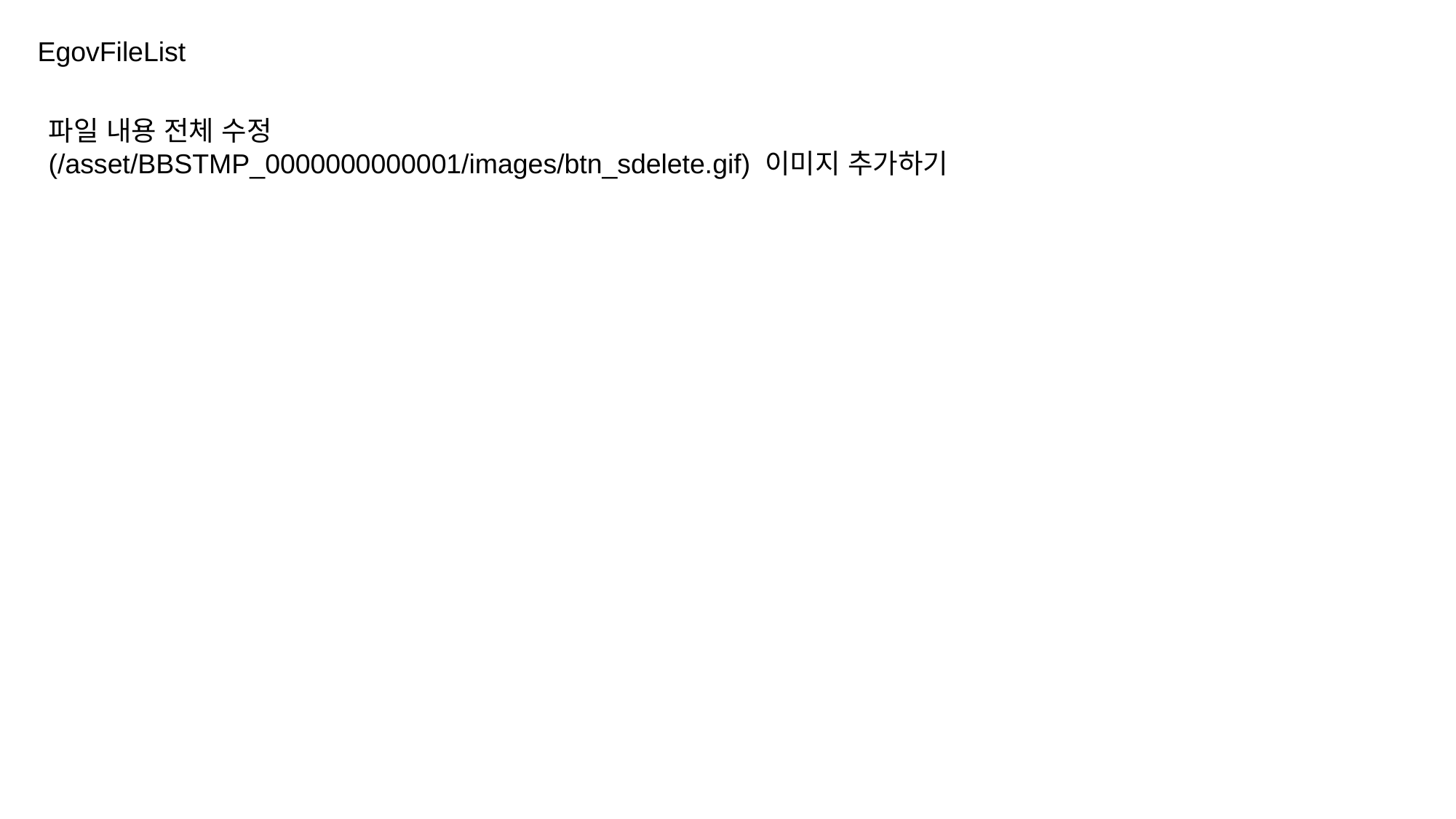

EgovFileList
파일 내용 전체 수정
(/asset/BBSTMP_0000000000001/images/btn_sdelete.gif) 이미지 추가하기